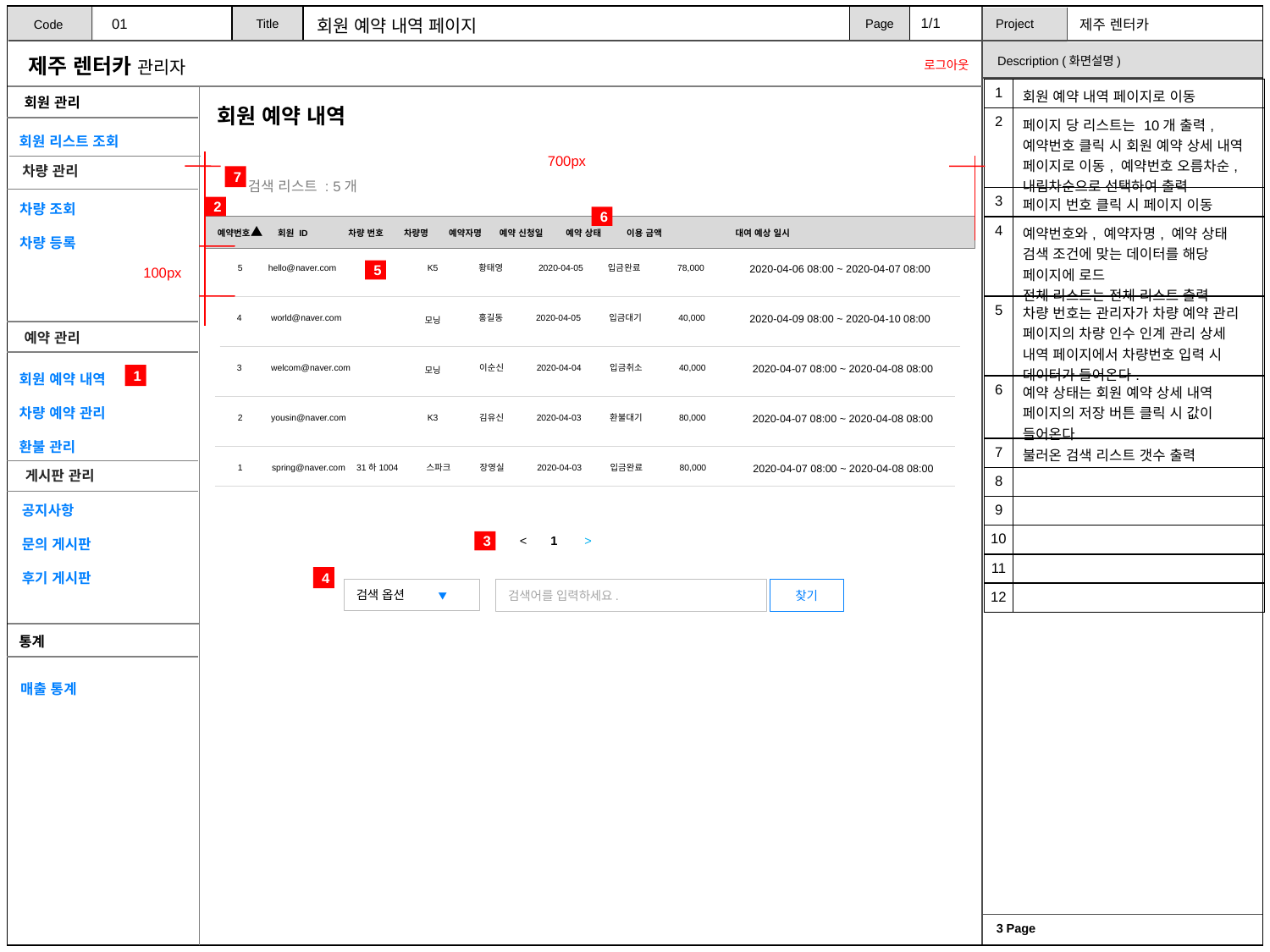

1/1
01
회원 예약 내역 페이지
| 1 | 회원 예약 내역 페이지로 이동 |
| --- | --- |
| 2 | 페이지 당 리스트는 10개 출력, 예약번호 클릭 시 회원 예약 상세 내역 페이지로 이동, 예약번호 오름차순,내림차순으로 선택하여 출력 |
| 3 | 페이지 번호 클릭 시 페이지 이동 |
| 4 | 예약번호와, 예약자명, 예약 상태 검색 조건에 맞는 데이터를 해당 페이지에 로드 전체 리스트는 전체 리스트 출력 |
| 5 | 차량 번호는 관리자가 차량 예약 관리 페이지의 차량 인수 인계 관리 상세 내역 페이지에서 차량번호 입력 시 데이터가 들어온다. |
| 6 | 예약 상태는 회원 예약 상세 내역 페이지의 저장 버튼 클릭 시 값이 들어온다. |
| 7 | 불러온 검색 리스트 갯수 출력 |
| 8 |  |
| 9 |  |
| 10 |  |
| 11 |  |
| 12 |  |
회원 예약 내역
700px
7
검색 리스트 : 5개
2
6
예약번호▲      회원 ID               차량 번호        차량명        예약자명       예약 신청일         예약 상태          이용 금액                             대여 예상 일시
5
hello@naver.com
K5
황태영
2020-04-05
78,000
2020-04-06 08:00 ~ 2020-04-07 08:00
입금완료
100px
5
4
world@naver.com
홍길동
2020-04-05
입금대기
40,000
2020-04-09 08:00 ~ 2020-04-10 08:00
모닝
3
welcom@naver.com
이순신
2020-04-04
입금취소
40,000
2020-04-07 08:00 ~ 2020-04-08 08:00
모닝
1
2
yousin@naver.com
K3
김유신
2020-04-03
환불대기
80,000
2020-04-07 08:00 ~ 2020-04-08 08:00
1
spring@naver.com
31하1004
스파크
장영실
2020-04-03
입금완료
80,000
2020-04-07 08:00 ~ 2020-04-08 08:00
<       1        >
3
4
검색 옵션          ▼
검색어를 입력하세요.
찾기